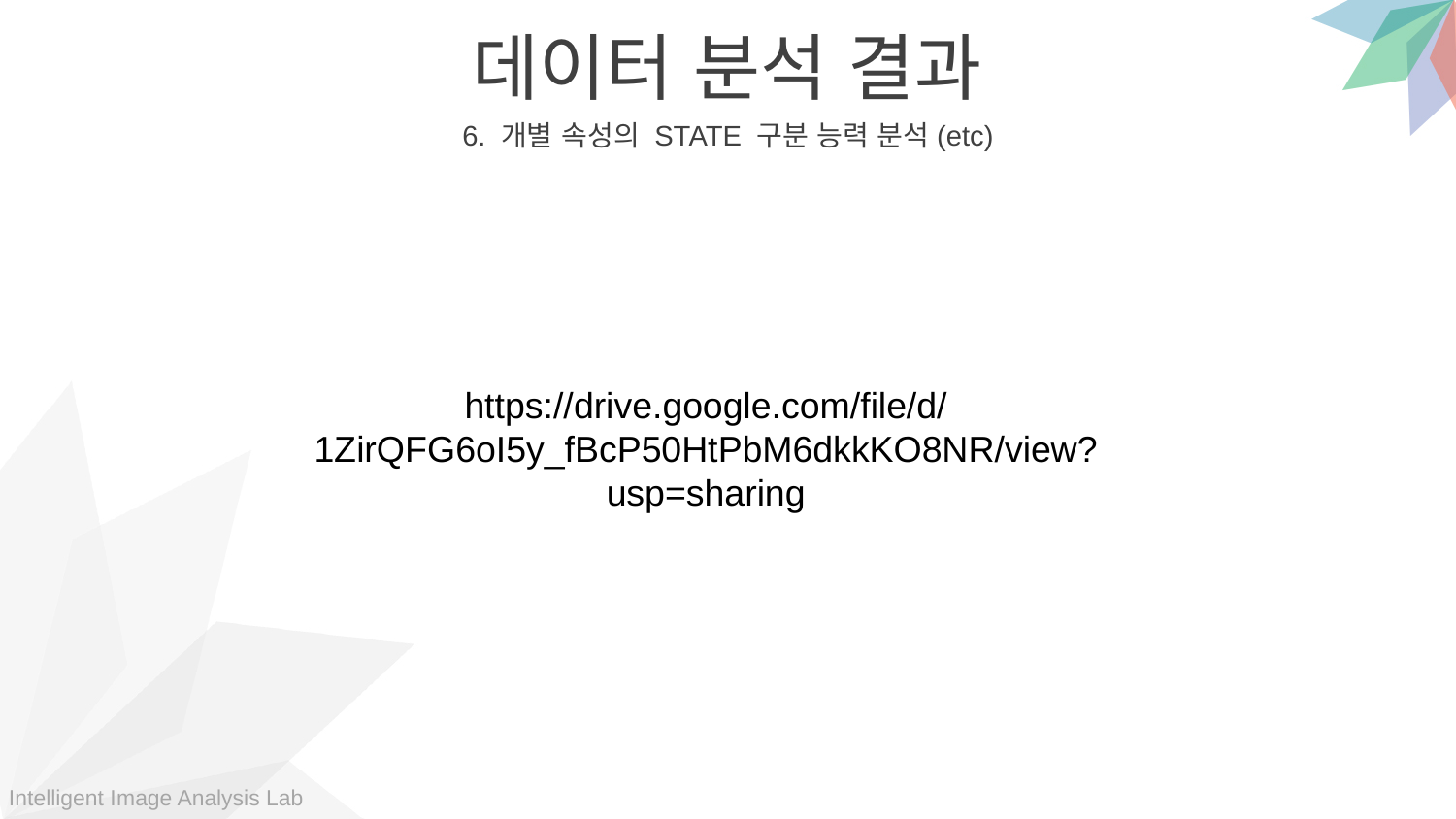

데이터 분석 결과
6. 개별 속성의 STATE 구분 능력 분석(etc)
https://drive.google.com/file/d/1ZirQFG6oI5y_fBcP50HtPbM6dkkKO8NR/view?usp=sharing